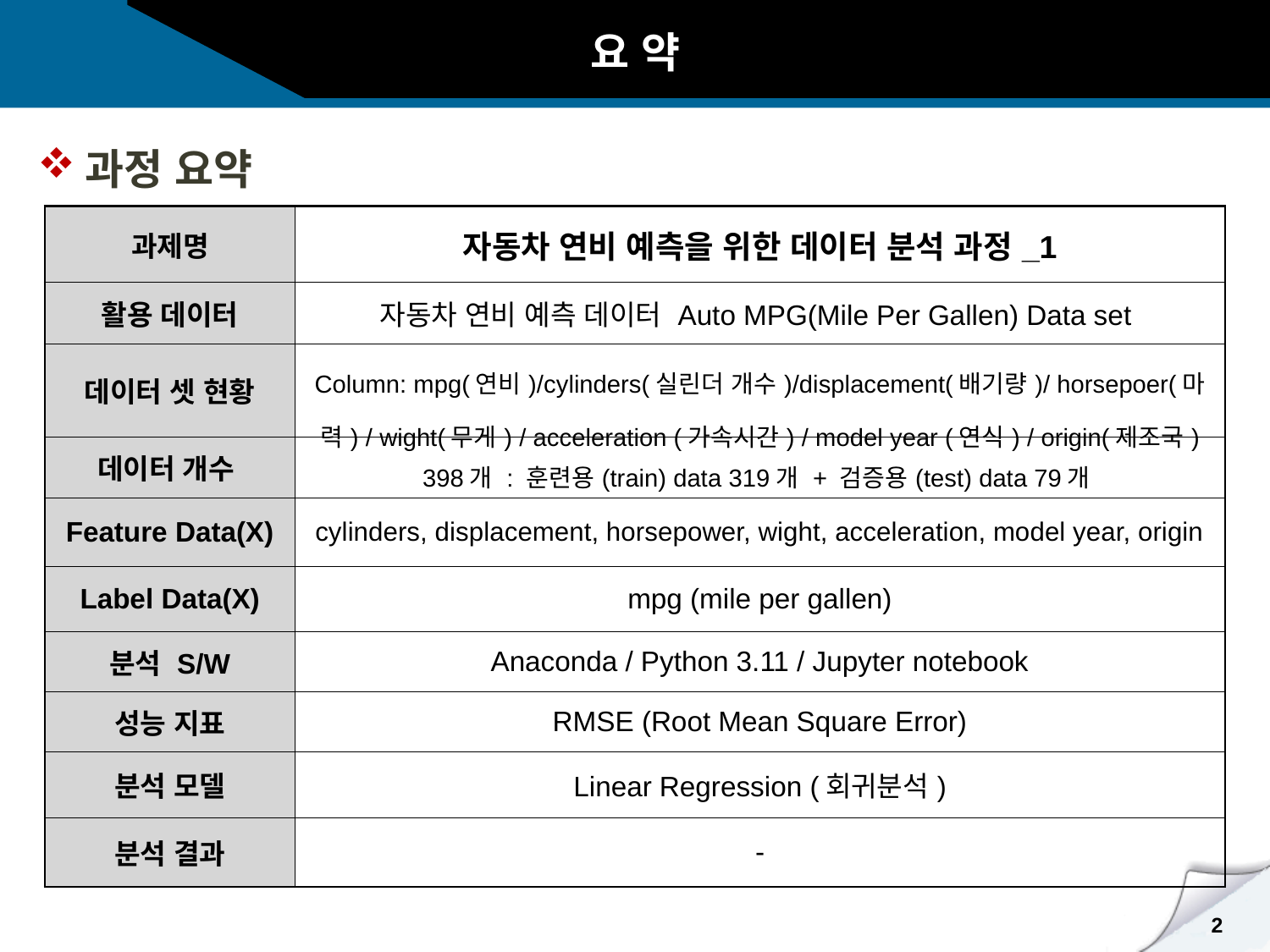

요 약
# 과정 요약
| 과제명 | 자동차 연비 예측을 위한 데이터 분석 과정\_1 |
| --- | --- |
| 활용 데이터 | 자동차 연비 예측 데이터 Auto MPG(Mile Per Gallen) Data set |
| 데이터 셋 현황 | Column: mpg(연비)/cylinders(실린더 개수)/displacement(배기량)/ horsepoer(마력) / wight(무게) / acceleration (가속시간) / model year (연식) / origin(제조국) |
| 데이터 개수 | 398개 : 훈련용(train) data 319개 + 검증용(test) data 79개 |
| Feature Data(X) | cylinders, displacement, horsepower, wight, acceleration, model year, origin |
| Label Data(X) | mpg (mile per gallen) |
| 분석 S/W | Anaconda / Python 3.11 / Jupyter notebook |
| 성능 지표 | RMSE (Root Mean Square Error) |
| 분석 모델 | Linear Regression (회귀분석) |
| 분석 결과 | - |